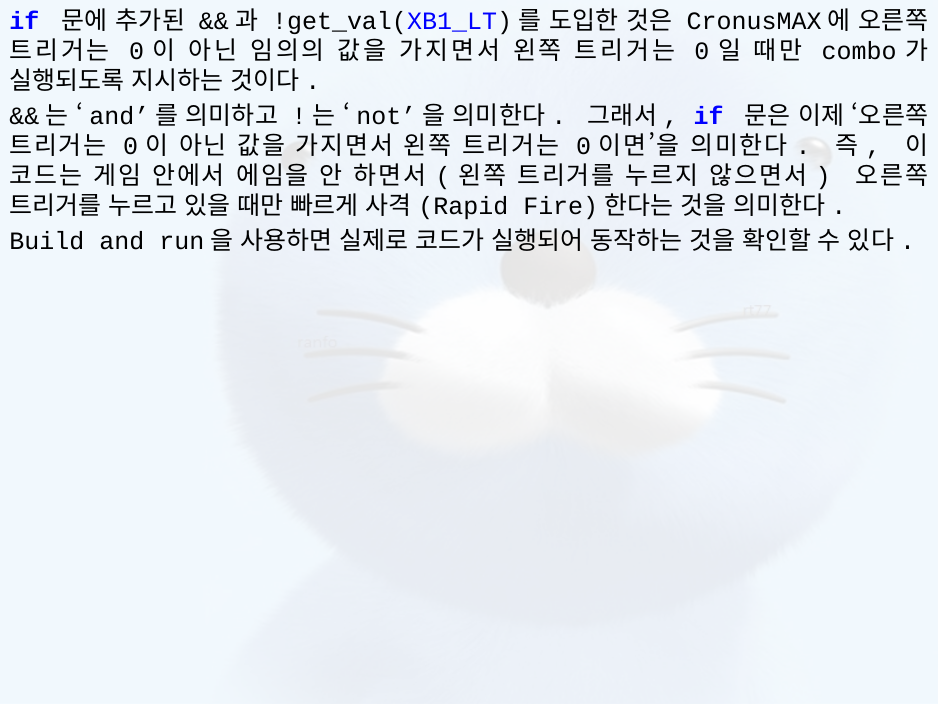

if 문에 추가된 &&과 !get_val(XB1_LT)를 도입한 것은 CronusMAX에 오른쪽 트리거는 0이 아닌 임의의 값을 가지면서 왼쪽 트리거는 0일 때만 combo가 실행되도록 지시하는 것이다.
&&는 ‘and’를 의미하고 !는 ‘not’을 의미한다. 그래서, if 문은 이제 ‘오른쪽 트리거는 0이 아닌 값을 가지면서 왼쪽 트리거는 0이면’을 의미한다. 즉, 이 코드는 게임 안에서 에임을 안 하면서(왼쪽 트리거를 누르지 않으면서) 오른쪽 트리거를 누르고 있을 때만 빠르게 사격(Rapid Fire)한다는 것을 의미한다.
Build and run을 사용하면 실제로 코드가 실행되어 동작하는 것을 확인할 수 있다.